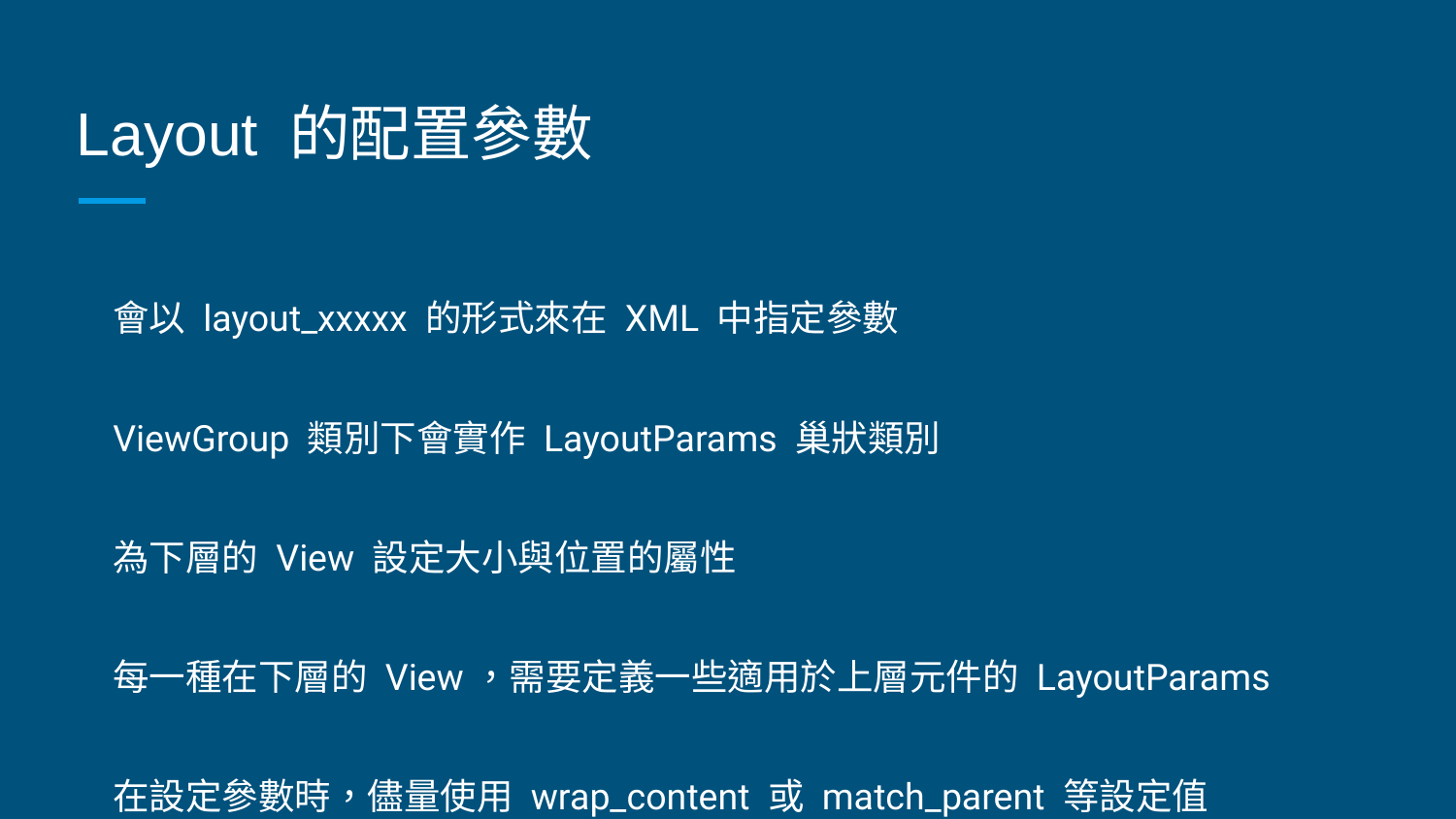

# Layout 的配置參數
會以 layout_xxxxx 的形式來在 XML 中指定參數
ViewGroup 類別下會實作 LayoutParams 巢狀類別
為下層的 View 設定大小與位置的屬性
每一種在下層的 View，需要定義一些適用於上層元件的 LayoutParams
在設定參數時，儘量使用 wrap_content 或 match_parent 等設定值